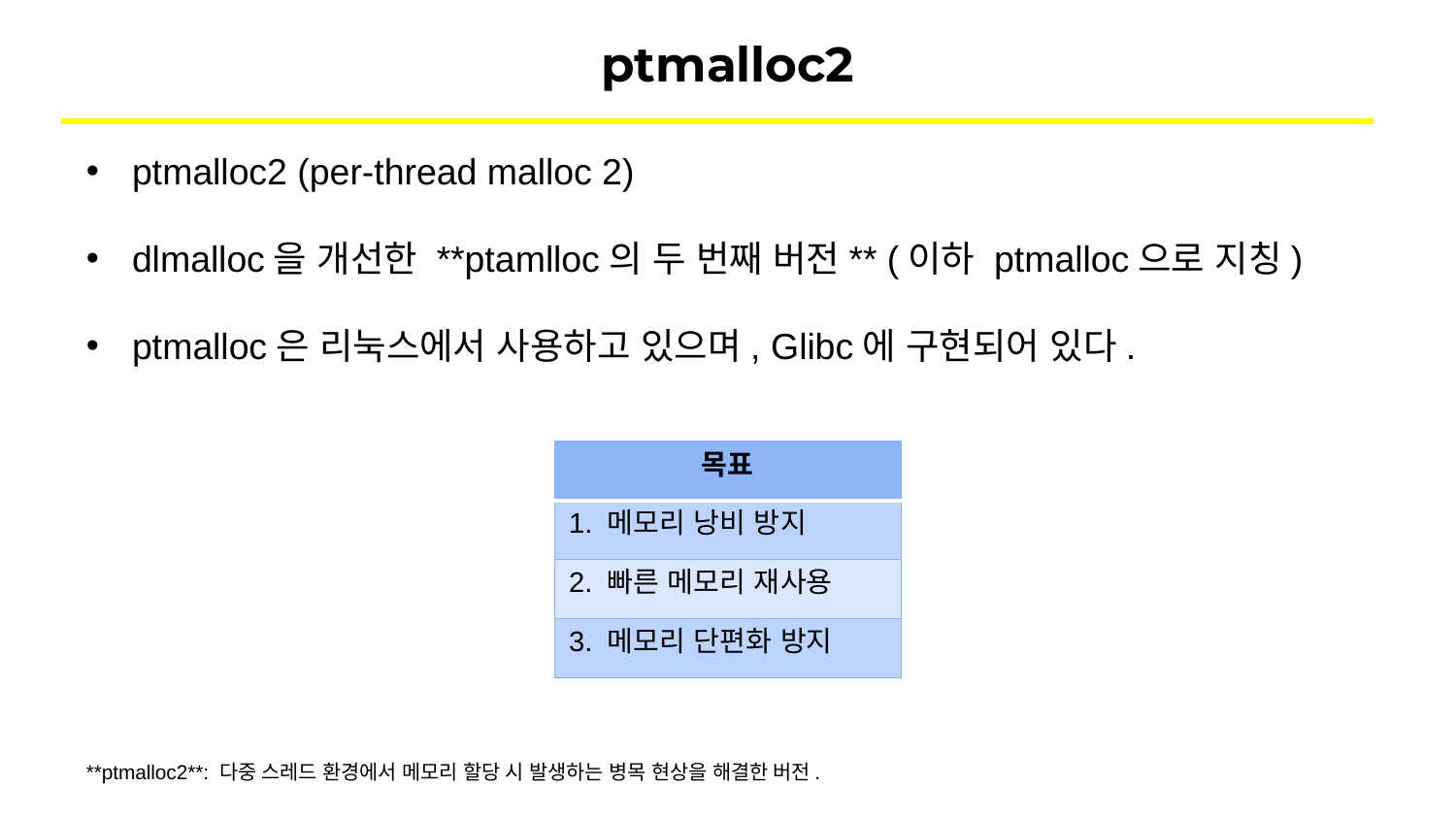

# ptmalloc2

ptmalloc2 (per-thread malloc 2)

dlmalloc을 개선한 **ptamlloc의 두 번째 버전** (이하 ptmalloc으로 지칭)

ptmalloc은 리눅스에서 사용하고 있으며, Glibc에 구현되어 있다.

**ptmalloc2**: 다중 스레드 환경에서 메모리 할당 시 발생하는 병목 현상을 해결한 버전.

| 목표 |
| --- |
| 1. 메모리 낭비 방지 |
| 2. 빠른 메모리 재사용 |
| 3. 메모리 단편화 방지 |